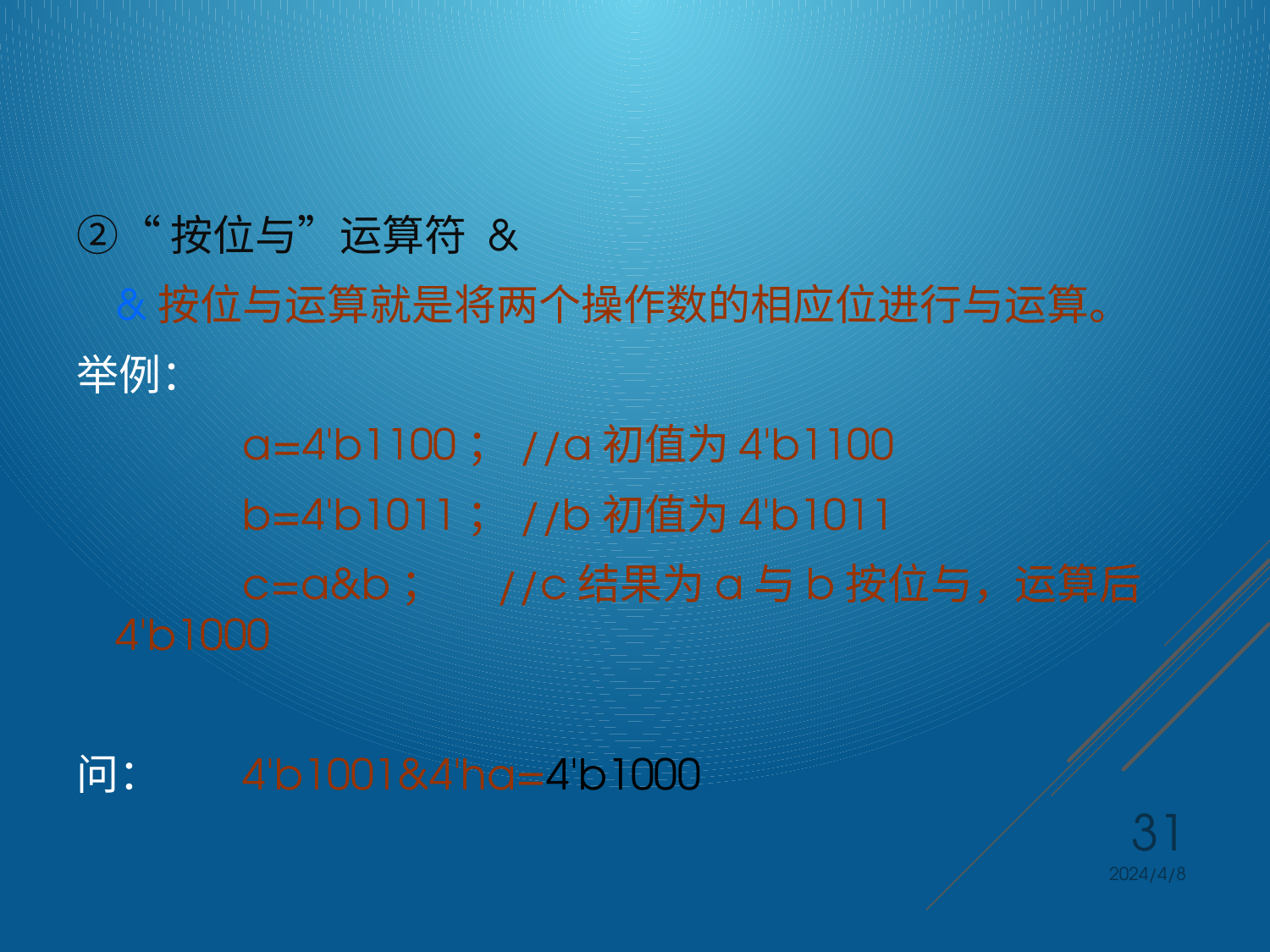

②“按位与”运算符 &
	&按位与运算就是将两个操作数的相应位进行与运算。
举例：
		a=4'b1100；//a初值为4'b1100
		b=4'b1011；//b初值为4'b1011
		c=a&b；	//c结果为a与b按位与，运算后4'b1000

问：	4'b1001&4'ha=4'b1000
31
2024/4/8